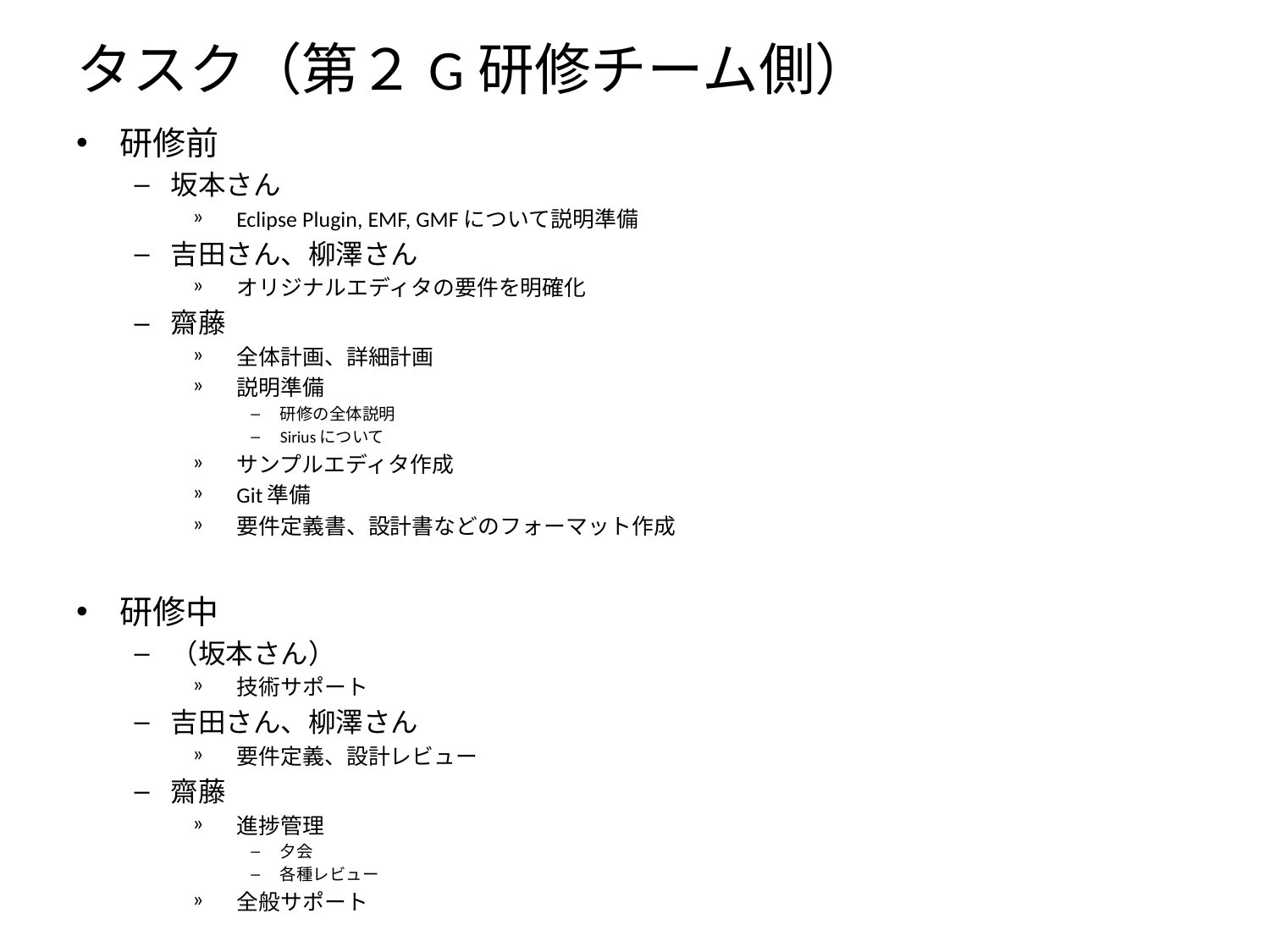

# タスク（第２G研修チーム側）
研修前
坂本さん
Eclipse Plugin, EMF, GMFについて説明準備
吉田さん、柳澤さん
オリジナルエディタの要件を明確化
齋藤
全体計画、詳細計画
説明準備
研修の全体説明
Siriusについて
サンプルエディタ作成
Git準備
要件定義書、設計書などのフォーマット作成

研修中
（坂本さん）
技術サポート
吉田さん、柳澤さん
要件定義、設計レビュー
齋藤
進捗管理
夕会
各種レビュー
全般サポート